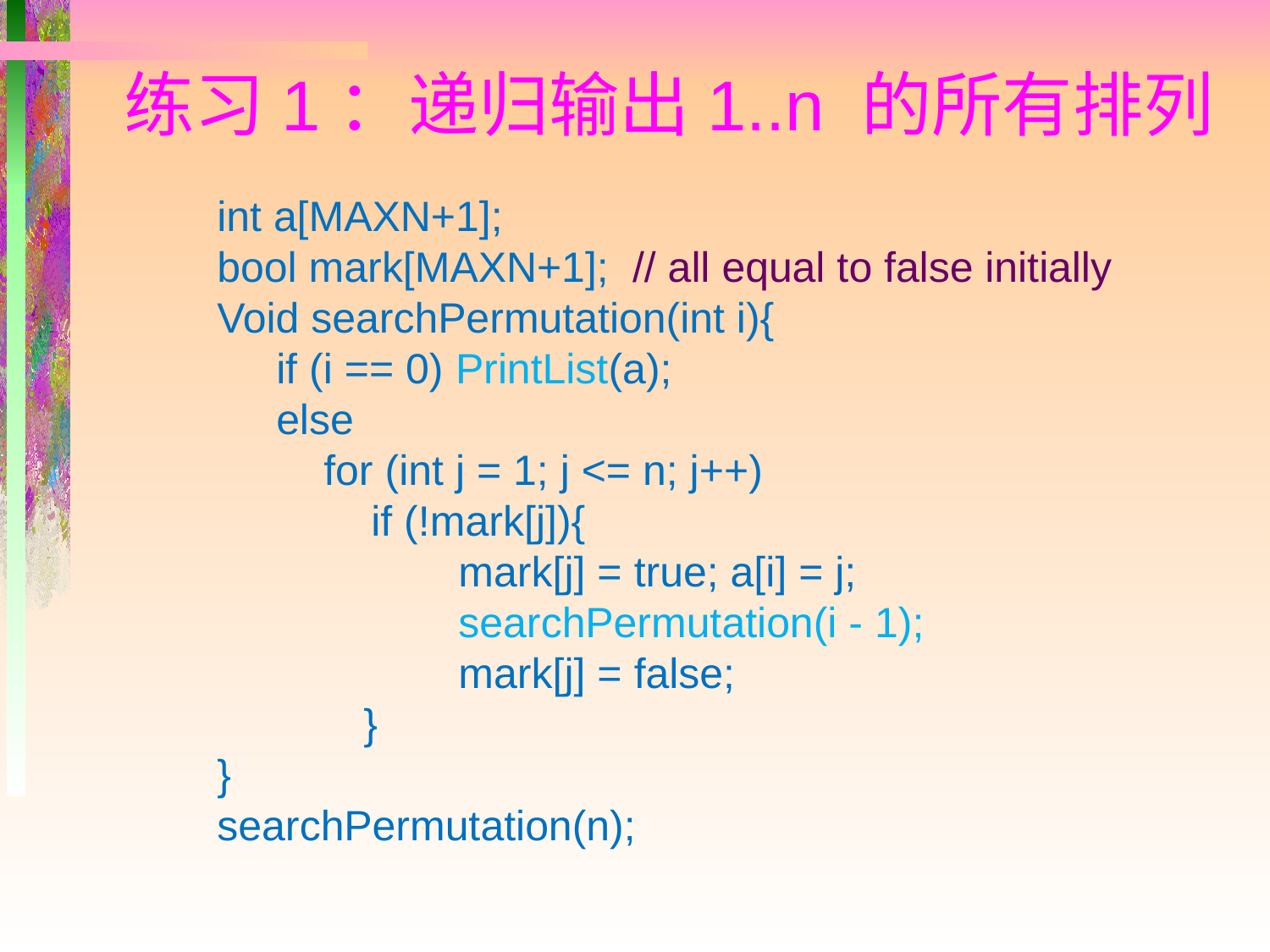

练习1：递归输出1..n 的所有排列
int a[MAXN+1];
bool mark[MAXN+1];  // all equal to false initially
Void searchPermutation(int i){
     if (i == 0) PrintList(a);
     else
         for (int j = 1; j <= n; j++)
             if (!mark[j]){
               mark[j] = true; a[i] = j;
               searchPermutation(i - 1);
               mark[j] = false;
       }
}
searchPermutation(n);